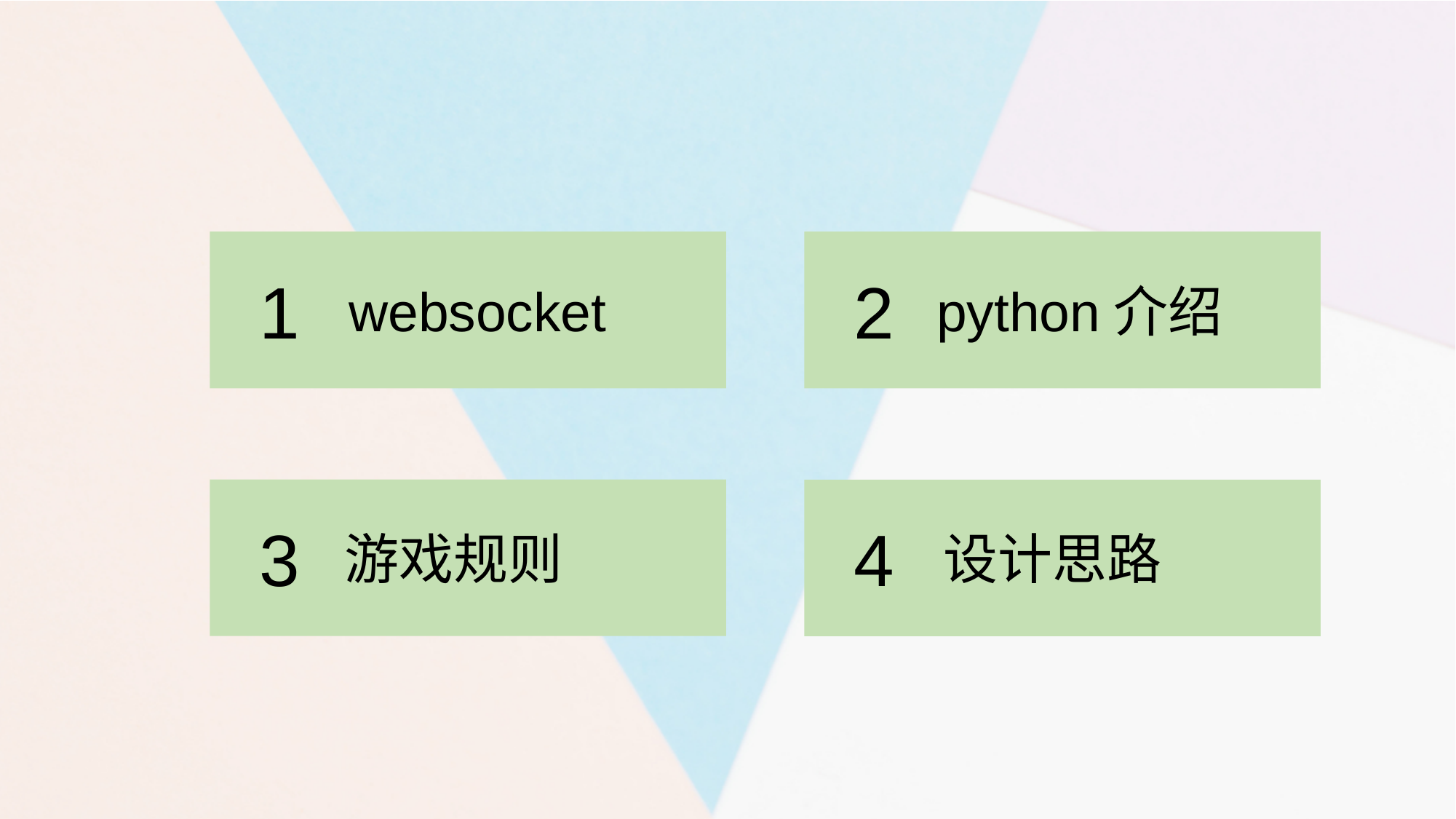

1
websocket

2
 python介绍

3
游戏规则

4
设计思路